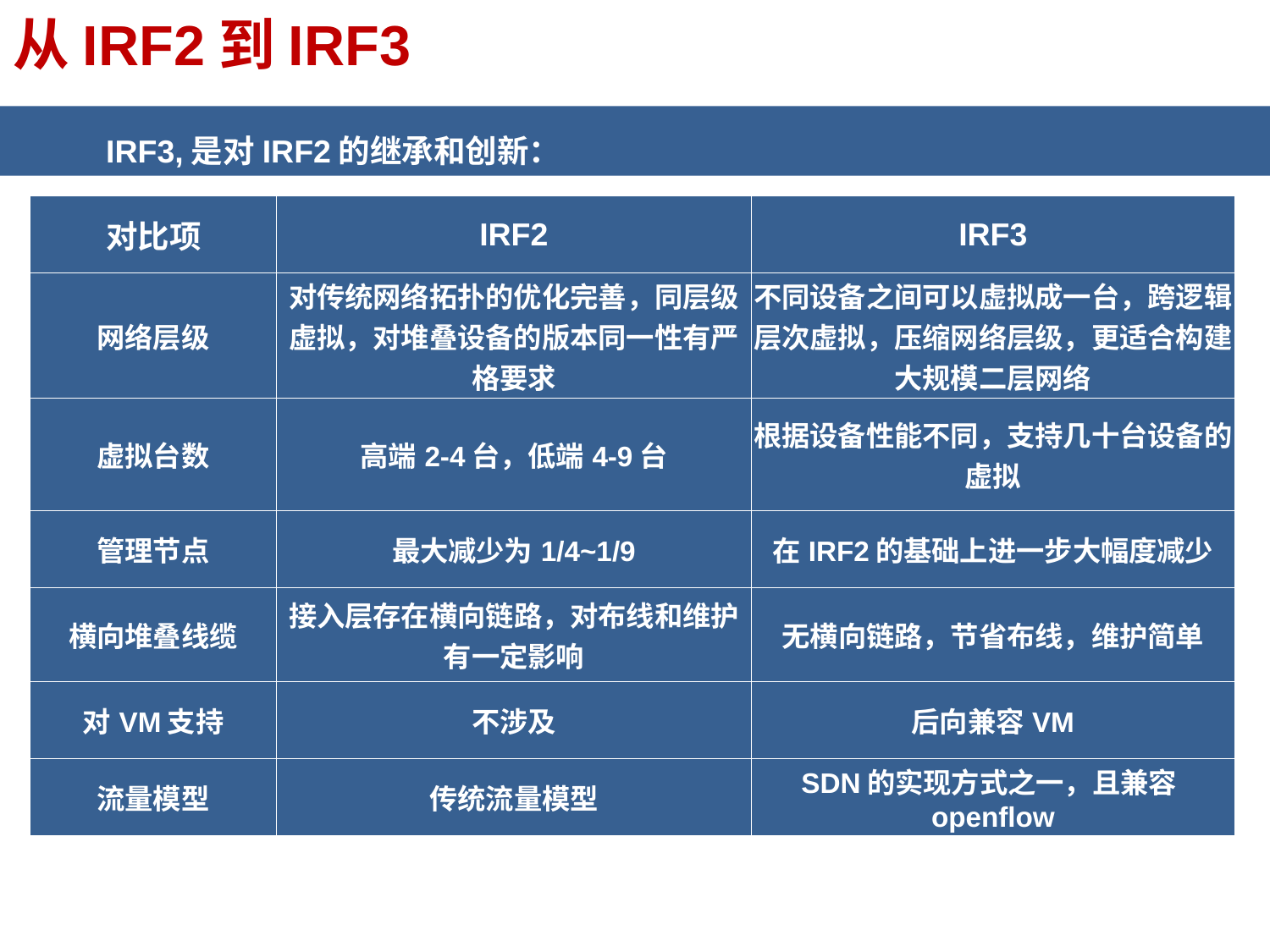

# 从IRF2到IRF3

IRF3,是对IRF2的继承和创新：
| 对比项 | IRF2 | IRF3 |
| --- | --- | --- |
| 网络层级 | 对传统网络拓扑的优化完善，同层级虚拟，对堆叠设备的版本同一性有严格要求 | 不同设备之间可以虚拟成一台，跨逻辑层次虚拟，压缩网络层级，更适合构建大规模二层网络 |
| 虚拟台数 | 高端2-4台，低端4-9台 | 根据设备性能不同，支持几十台设备的虚拟 |
| 管理节点 | 最大减少为1/4~1/9 | 在IRF2的基础上进一步大幅度减少 |
| 横向堆叠线缆 | 接入层存在横向链路，对布线和维护有一定影响 | 无横向链路，节省布线，维护简单 |
| 对VM支持 | 不涉及 | 后向兼容VM |
| 流量模型 | 传统流量模型 | SDN的实现方式之一，且兼容openflow |